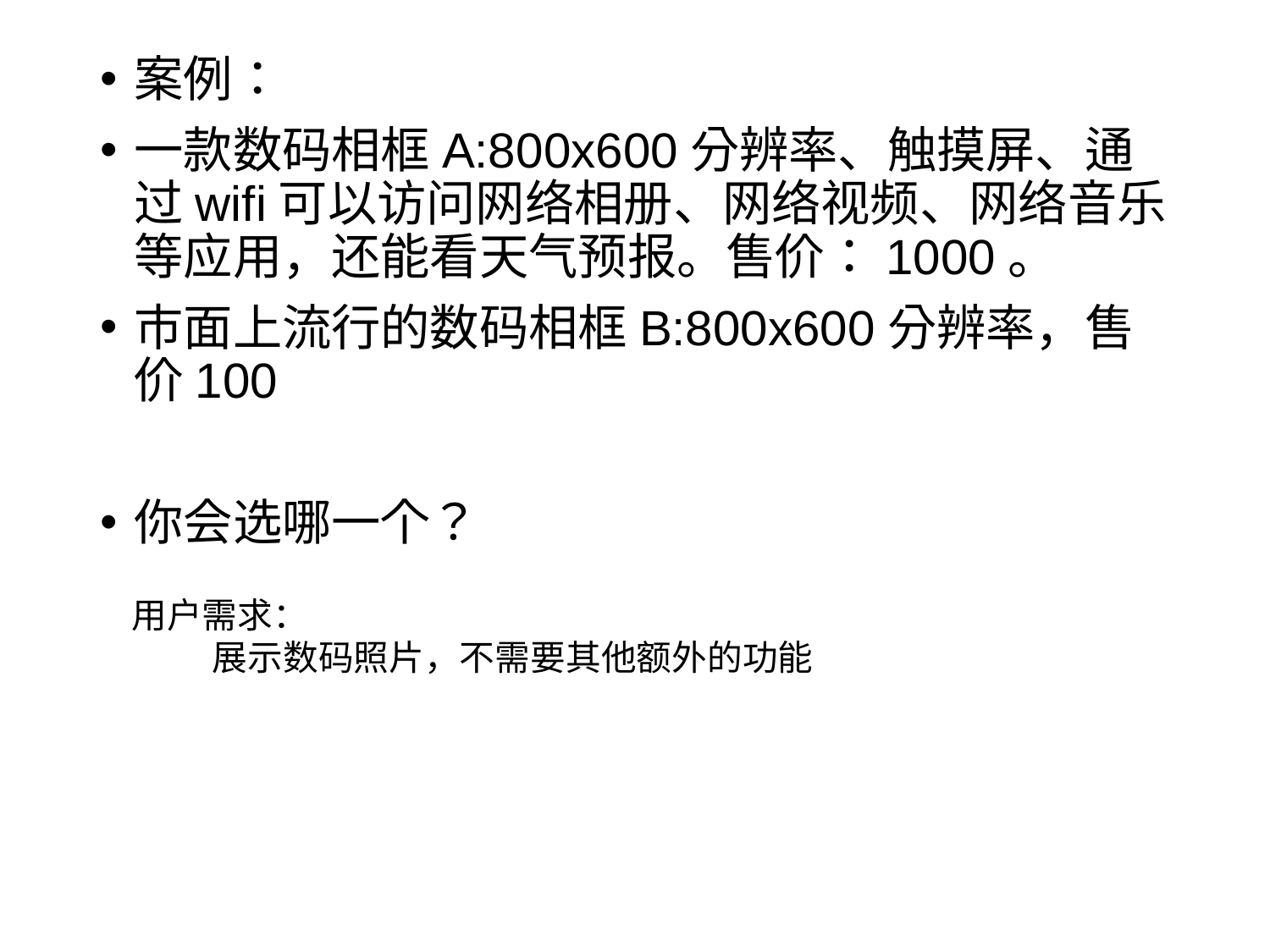

案例：
一款数码相框A:800x600分辨率、触摸屏、通过wifi可以访问网络相册、网络视频、网络音乐等应用，还能看天气预报。售价：1000。
市面上流行的数码相框B:800x600分辨率，售价100

你会选哪一个？

用户需求：
         展示数码照片，不需要其他额外的功能